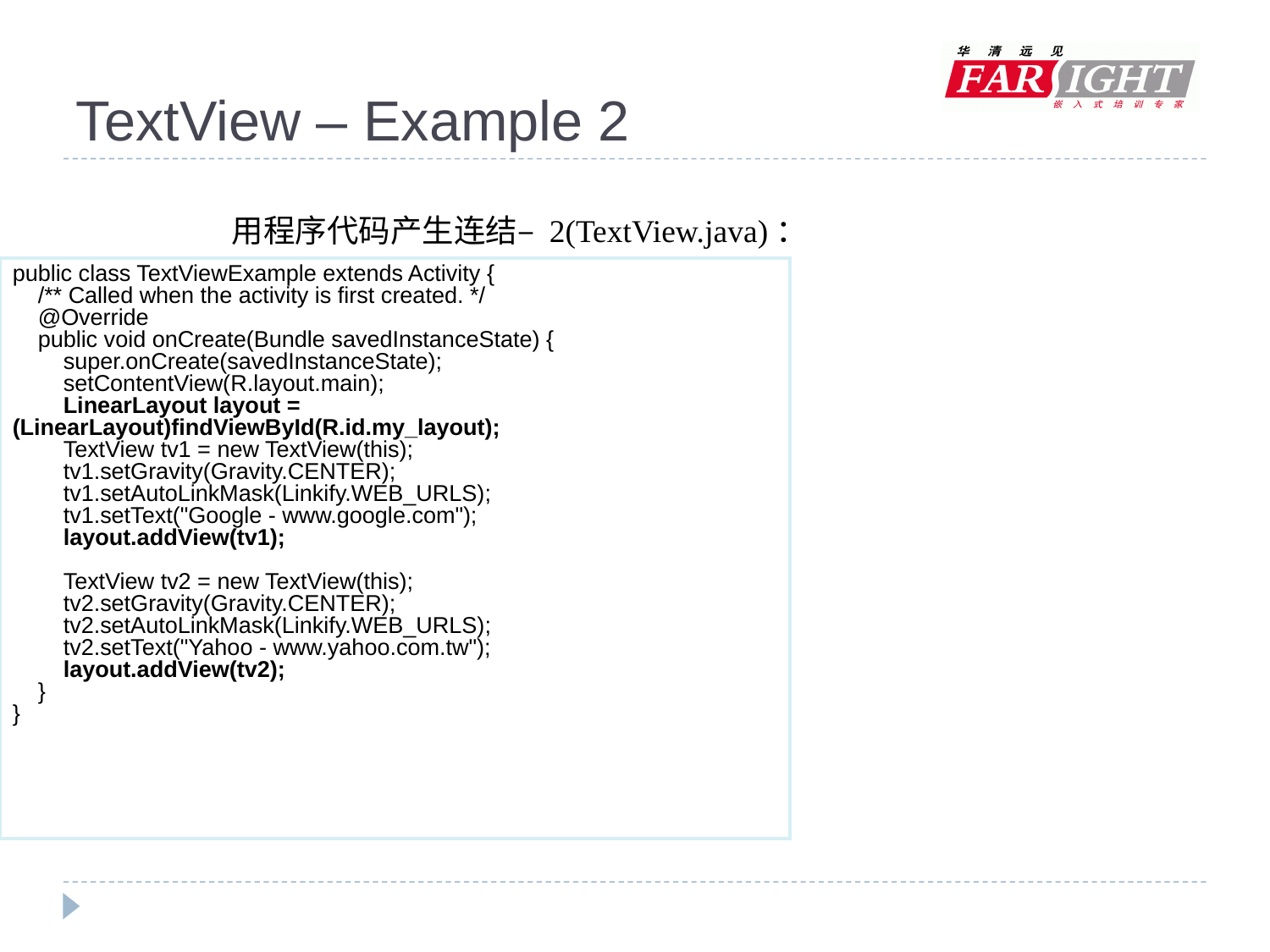

# TextView – Example 2
用程序代码产生连结– 2(TextView.java)：
public class TextViewExample extends Activity {
    /** Called when the activity is first created. */
    @Override
    public void onCreate(Bundle savedInstanceState) {
        super.onCreate(savedInstanceState);
        setContentView(R.layout.main);
        LinearLayout layout = (LinearLayout)findViewById(R.id.my_layout);
        TextView tv1 = new TextView(this);
        tv1.setGravity(Gravity.CENTER);
        tv1.setAutoLinkMask(Linkify.WEB_URLS);
        tv1.setText("Google - www.google.com");
        layout.addView(tv1);

        TextView tv2 = new TextView(this);
        tv2.setGravity(Gravity.CENTER);
        tv2.setAutoLinkMask(Linkify.WEB_URLS);
        tv2.setText("Yahoo - www.yahoo.com.tw");
        layout.addView(tv2);
    }
}